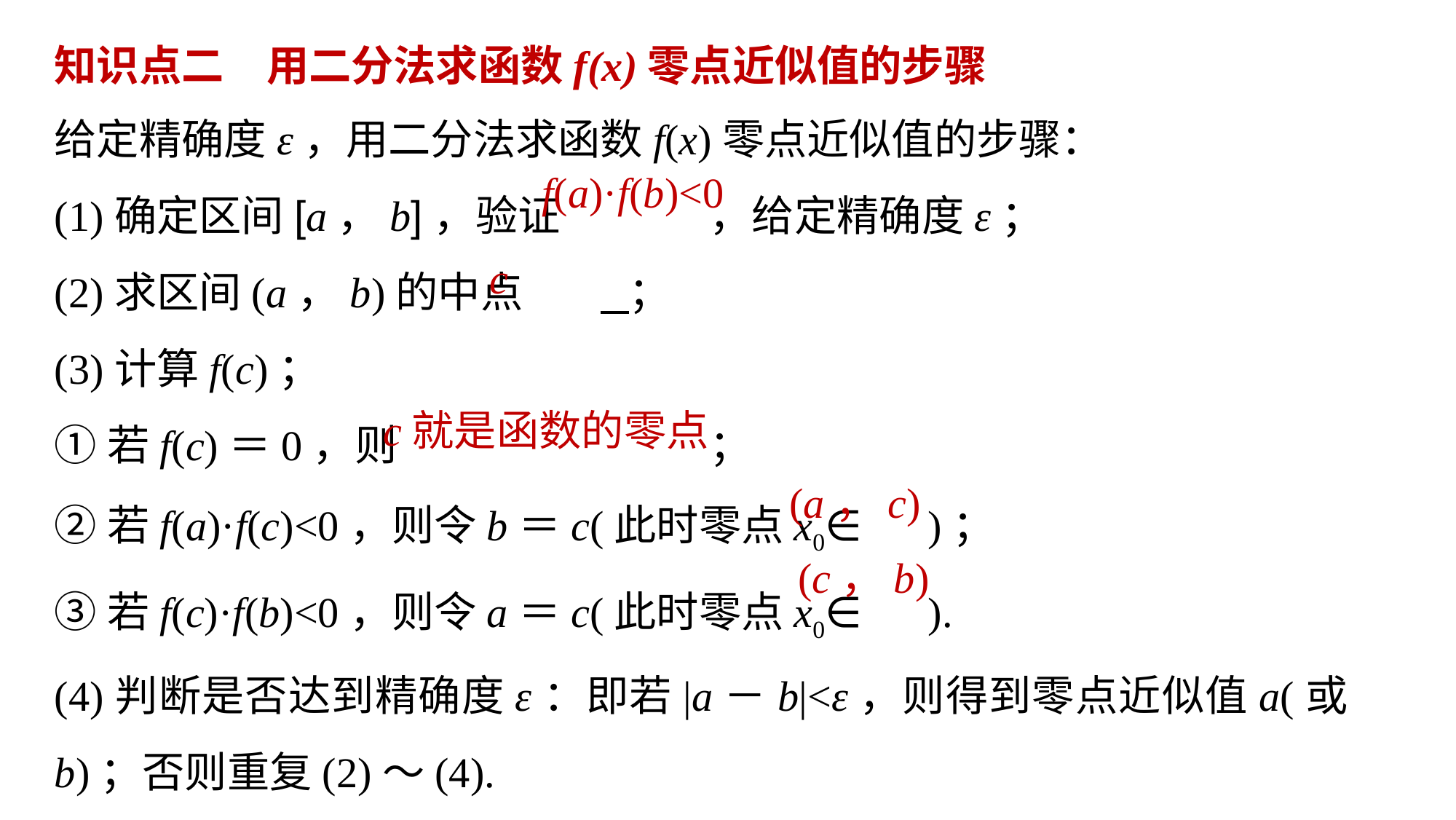

知识点二　用二分法求函数f(x)零点近似值的步骤
给定精确度ε，用二分法求函数f(x)零点近似值的步骤：
(1)确定区间[a，b]，验证		，给定精确度ε；
(2)求区间(a，b)的中点	   ；
(3)计算f(c)；
①若f(c)＝0，则			；
②若f(a)·f(c)<0，则令b＝c(此时零点x0∈	)；
③若f(c)·f(b)<0，则令a＝c(此时零点x0∈	).
(4)判断是否达到精确度ε：即若|a－b|<ε，则得到零点近似值a(或b)；否则重复(2)～(4).
f(a)·f(b)<0
c
c就是函数的零点
(a，c)
(c，b)